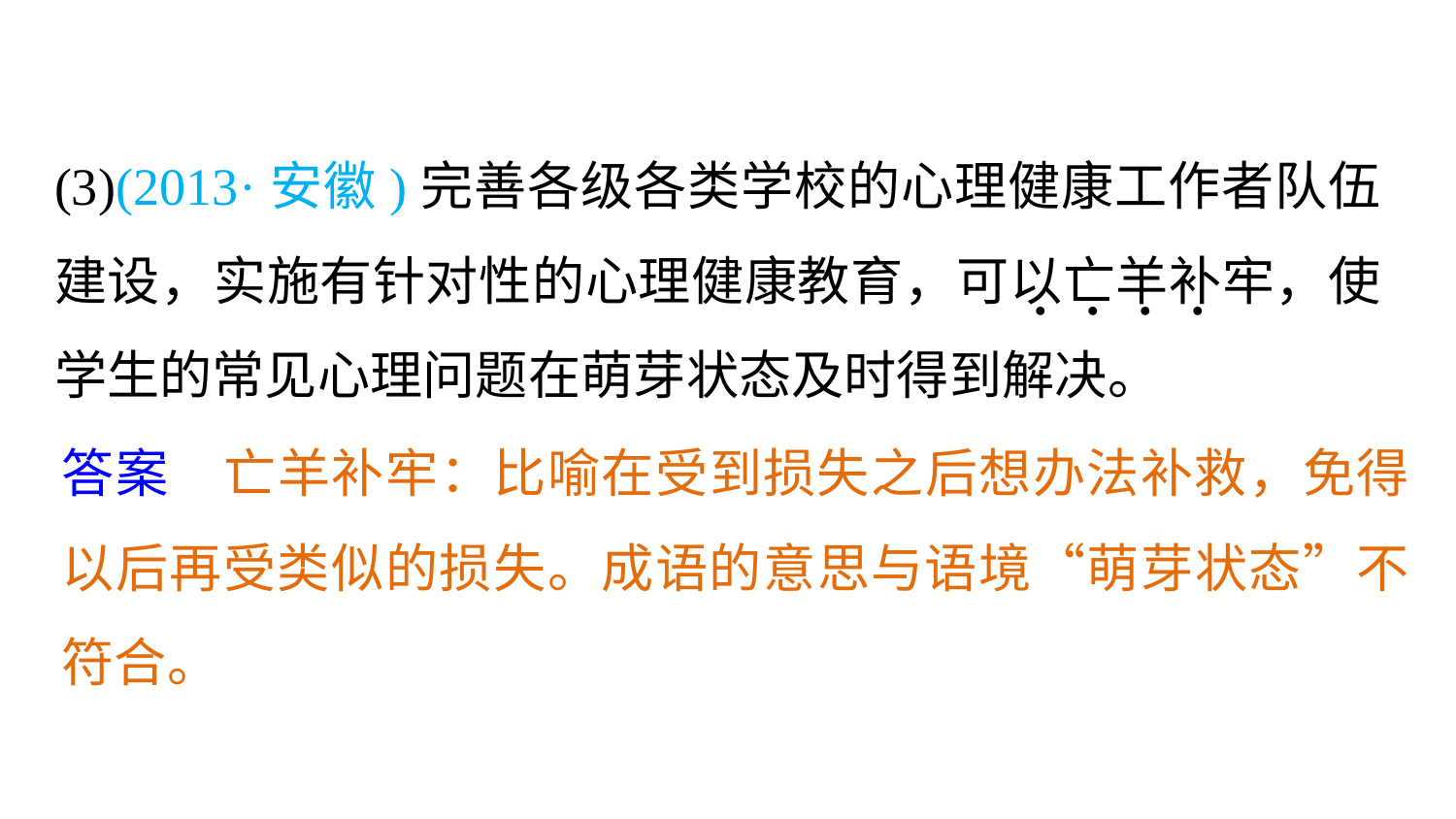

(3)(2013·安徽)完善各级各类学校的心理健康工作者队伍建设，实施有针对性的心理健康教育，可以亡羊补牢，使学生的常见心理问题在萌芽状态及时得到解决。
.   .   .   .
答案　亡羊补牢：比喻在受到损失之后想办法补救，免得以后再受类似的损失。成语的意思与语境“萌芽状态”不符合。